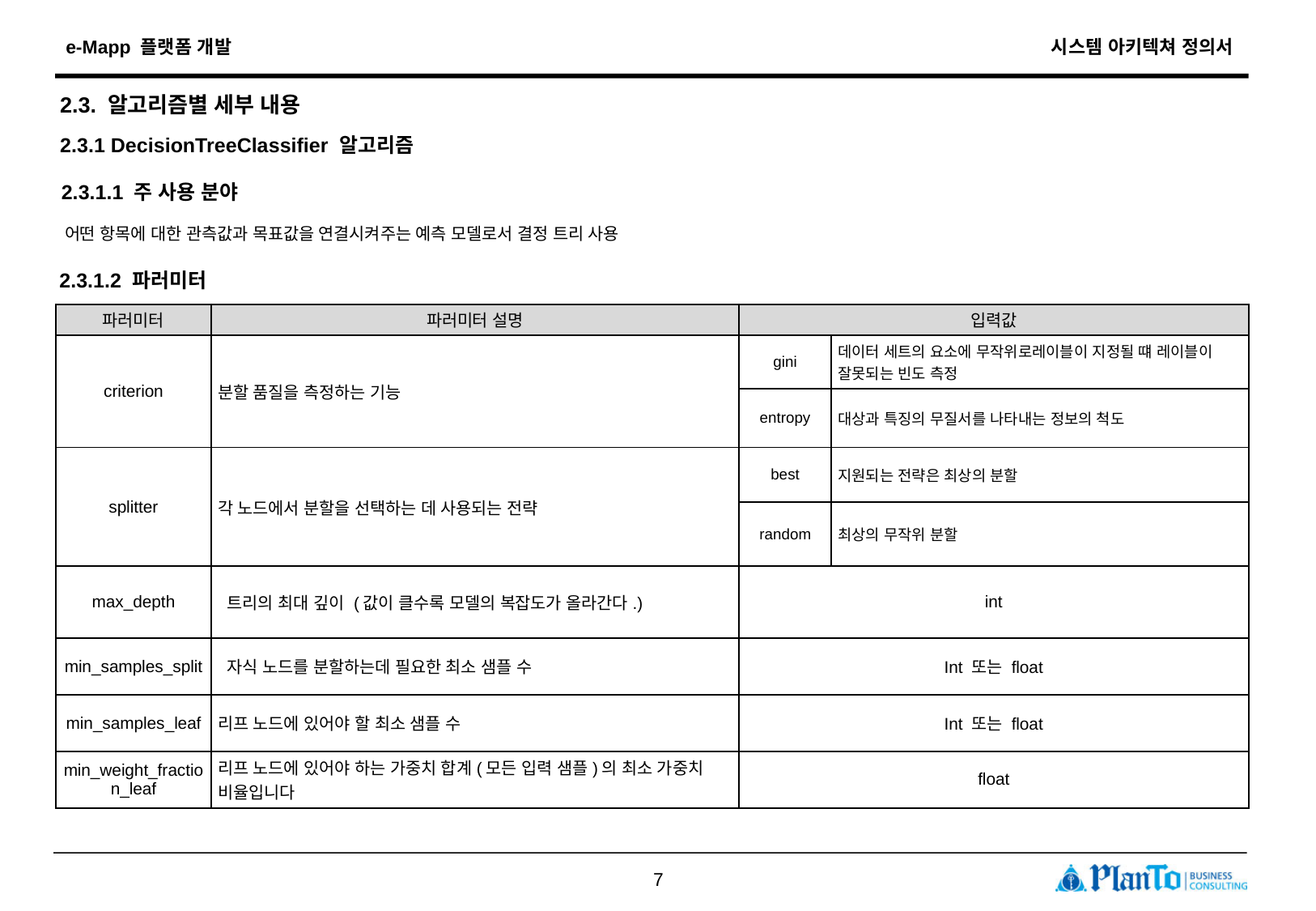

2.3. 알고리즘별 세부 내용
2.3.1 DecisionTreeClassifier 알고리즘
2.3.1.1 주 사용 분야
어떤 항목에 대한 관측값과 목표값을 연결시켜주는 예측 모델로서 결정 트리 사용
2.3.1.2 파러미터
| 파러미터 | 파러미터 설명 | 입력값 |  |
| --- | --- | --- | --- |
| criterion | 분할 품질을 측정하는 기능 | gini | 데이터 세트의 요소에 무작위로레이블이 지정될 떄 레이블이 잘못되는 빈도 측정 |
|  |  | entropy | 대상과 특징의 무질서를 나타내는 정보의 척도 |
| splitter | 각 노드에서 분할을 선택하는 데 사용되는 전략 | best | 지원되는 전략은 최상의 분할 |
|  |  | random | 최상의 무작위 분할 |
| max\_depth | 트리의 최대 깊이 (값이 클수록 모델의 복잡도가 올라간다.) | int |  |
| min\_samples\_split | 자식 노드를 분할하는데 필요한 최소 샘플 수 | Int 또는 float |  |
| min\_samples\_leaf | 리프 노드에 있어야 할 최소 샘플 수 | Int 또는 float |  |
| min\_weight\_fraction\_leaf | 리프 노드에 있어야 하는 가중치 합계(모든 입력 샘플)의 최소 가중치 비율입니다 | float |  |